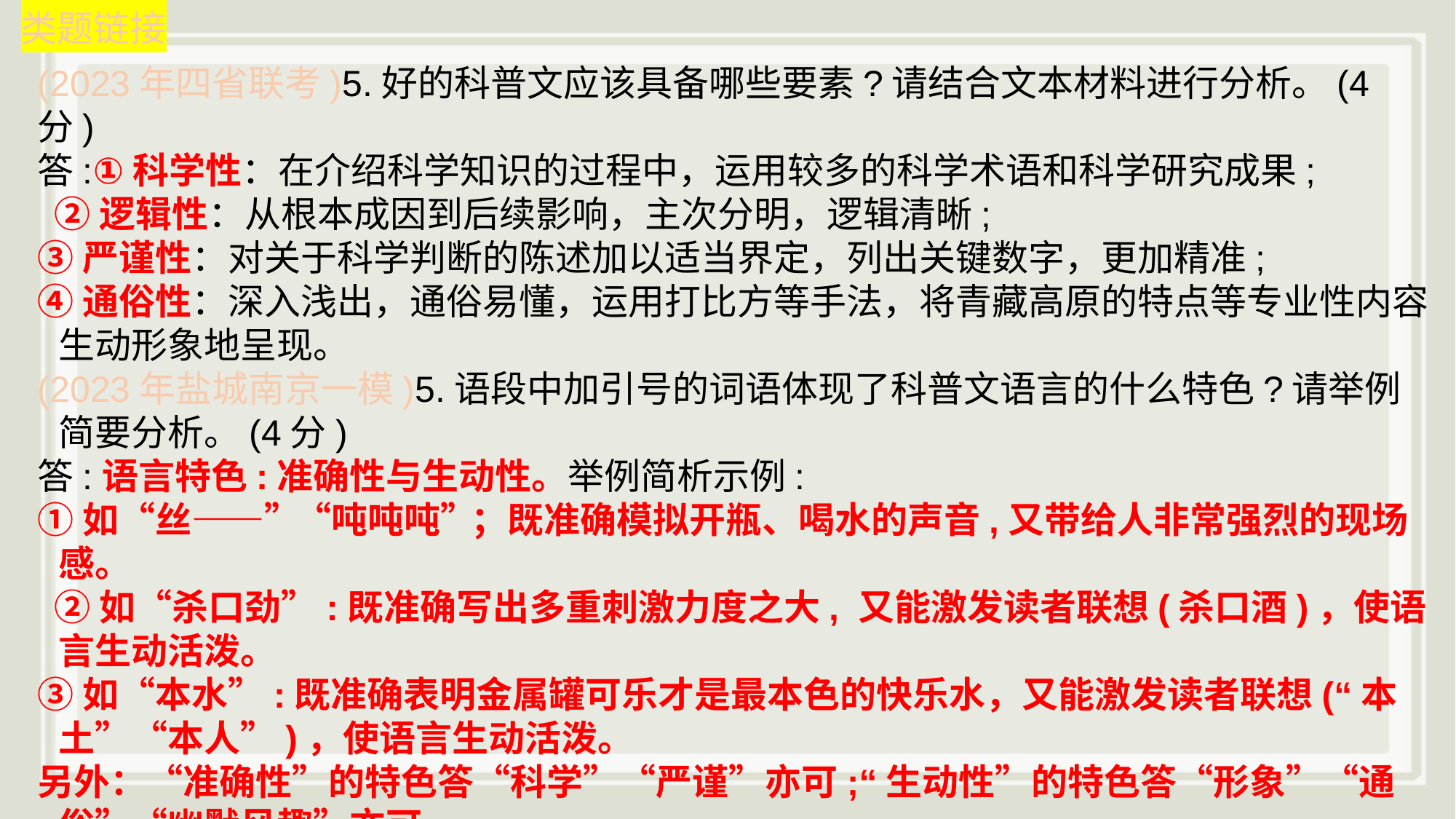

类题链接
(2023年四省联考)5.好的科普文应该具备哪些要素?请结合文本材料进行分析。(4分)答:①科学性：在介绍科学知识的过程中，运用较多的科学术语和科学研究成果;
  ②逻辑性：从根本成因到后续影响，主次分明，逻辑清晰;
③严谨性：对关于科学判断的陈述加以适当界定，列出关键数字，更加精准;
④通俗性：深入浅出，通俗易懂，运用打比方等手法，将青藏高原的特点等专业性内容生动形象地呈现。
(2023年盐城南京一模)5.语段中加引号的词语体现了科普文语言的什么特色?请举例简要分析。(4分)答:语言特色:准确性与生动性。举例简析示例:
①如“丝——”“吨吨吨”；既准确模拟开瓶、喝水的声音,又带给人非常强烈的现场感。
  ②如“杀口劲”:既准确写出多重刺激力度之大, 又能激发读者联想(杀口酒)，使语言生动活泼。③如“本水”:既准确表明金属罐可乐才是最本色的快乐水，又能激发读者联想(“本土”“本人”)，使语言生动活泼。另外：“准确性”的特色答“科学”“严谨”亦可;“生动性”的特色答“形象”“通俗”“幽默风趣”亦可。